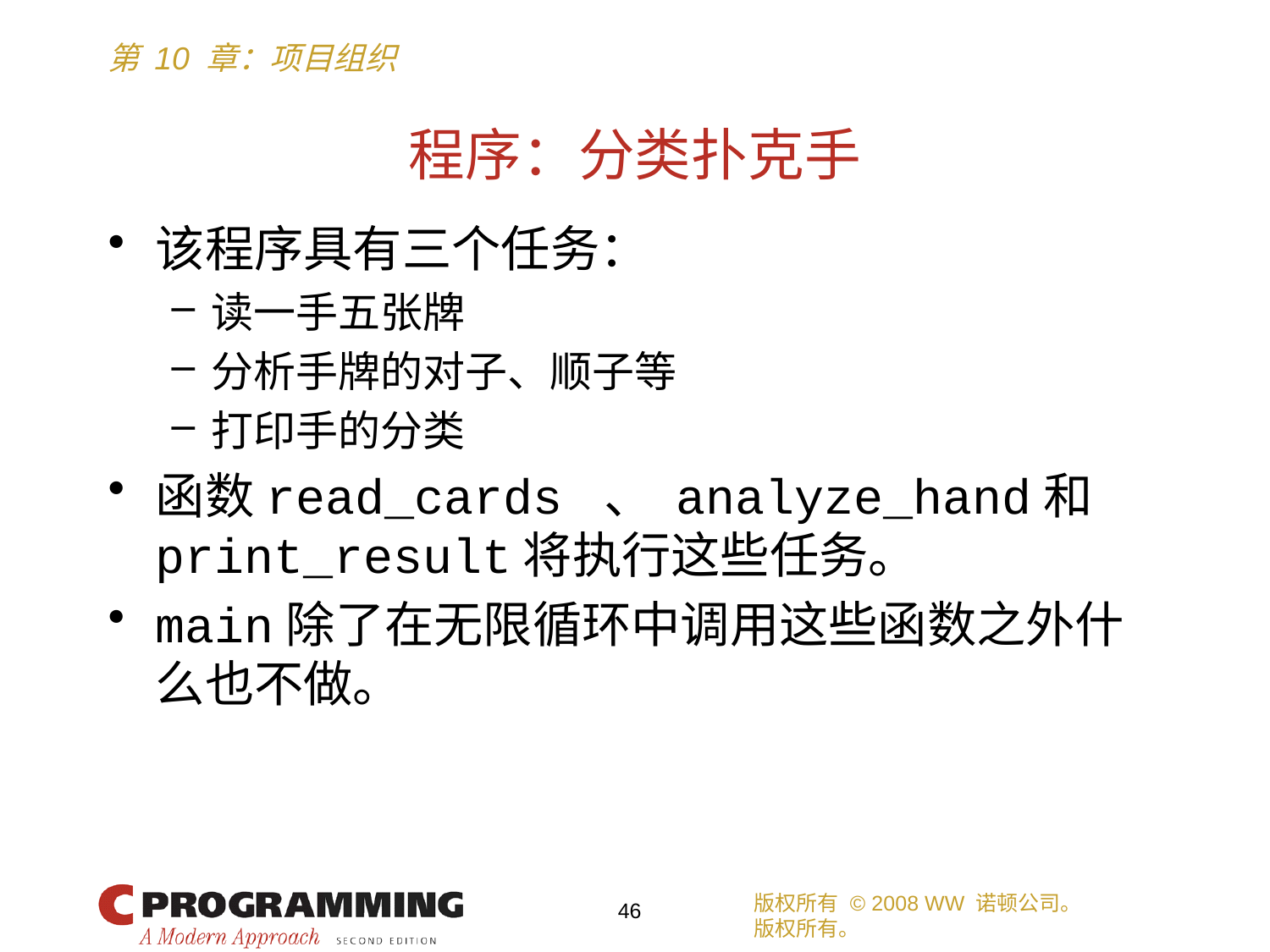

# 程序：分类扑克手
该程序具有三个任务：
读一手五张牌
分析手牌的对子、顺子等
打印手的分类
函数read_cards 、 analyze_hand和print_result将执行这些任务。
main除了在无限循环中调用这些函数之外什么也不做。
版权所有 © 2008 WW 诺顿公司。
版权所有。
46